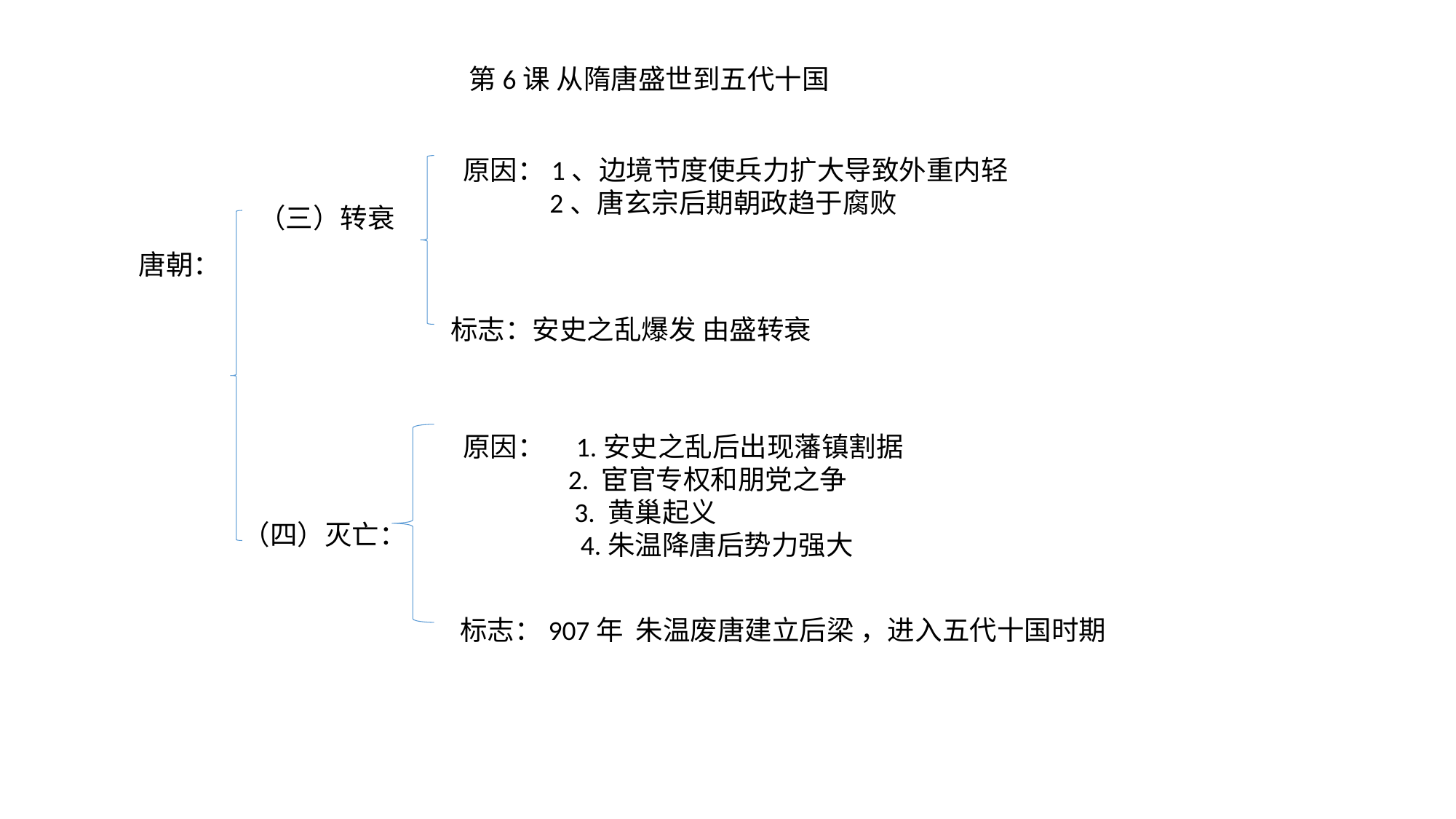

第6课 从隋唐盛世到五代十国
原因：1、边境节度使兵力扩大导致外重内轻
              2、唐玄宗后期朝政趋于腐败

（三）转衰

唐朝：
标志：安史之乱爆发 由盛转衰

原因：    1.安史之乱后出现藩镇割据
                 2. 宦官专权和朋党之争
                  3. 黄巢起义
                   4.朱温降唐后势力强大
（四）灭亡：
标志：907年  朱温废唐建立后梁 ，进入五代十国时期